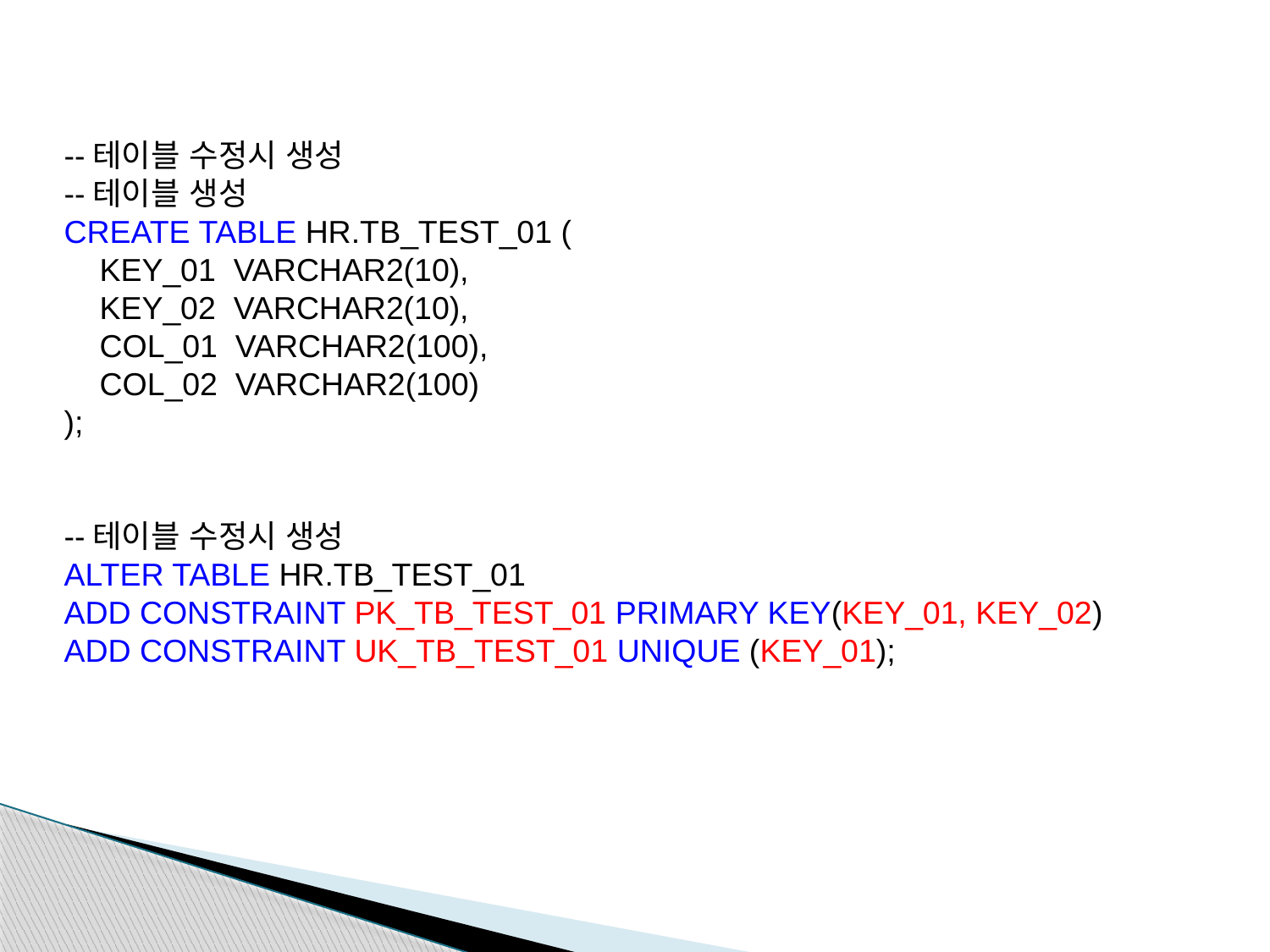

--테이블 수정시 생성
--테이블 생성
CREATE TABLE HR.TB_TEST_01 (
    KEY_01  VARCHAR2(10),
    KEY_02  VARCHAR2(10),
    COL_01  VARCHAR2(100),
    COL_02  VARCHAR2(100)
);

--테이블 수정시 생성
ALTER TABLE HR.TB_TEST_01
ADD CONSTRAINT PK_TB_TEST_01 PRIMARY KEY(KEY_01, KEY_02)
ADD CONSTRAINT UK_TB_TEST_01 UNIQUE (KEY_01);